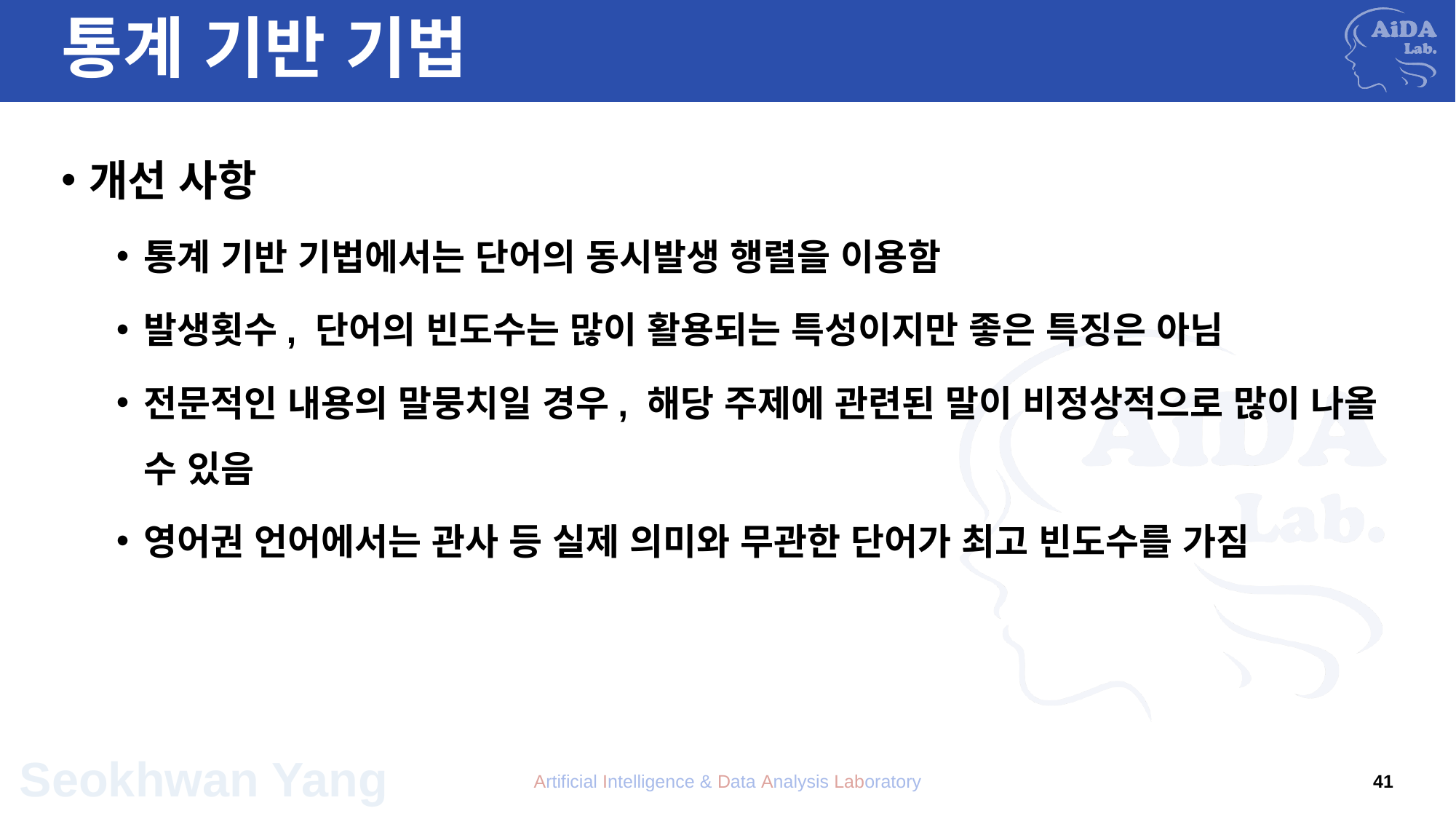

# 통계 기반 기법
개선 사항
통계 기반 기법에서는 단어의 동시발생 행렬을 이용함
발생횟수, 단어의 빈도수는 많이 활용되는 특성이지만 좋은 특징은 아님
전문적인 내용의 말뭉치일 경우, 해당 주제에 관련된 말이 비정상적으로 많이 나올 수 있음
영어권 언어에서는 관사 등 실제 의미와 무관한 단어가 최고 빈도수를 가짐

Artificial Intelligence & Data Analysis Laboratory
41